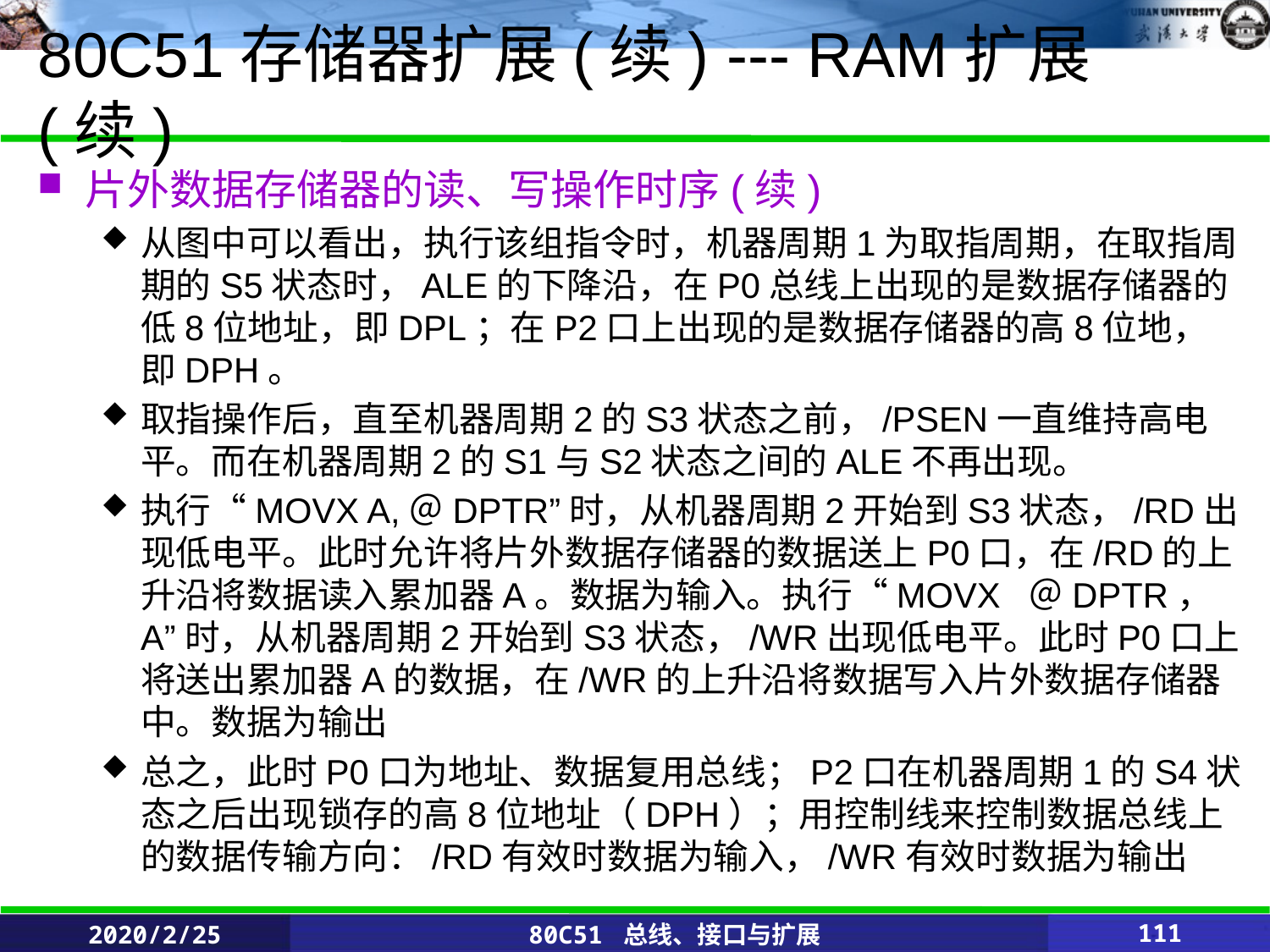

# 80C51存储器扩展(续) --- RAM扩展(续)
片外数据存储器的读、写操作时序(续)
从图中可以看出，执行该组指令时，机器周期1为取指周期，在取指周期的S5状态时，ALE的下降沿，在P0总线上出现的是数据存储器的低8位地址，即DPL；在P2口上出现的是数据存储器的高8位地，即DPH。
取指操作后，直至机器周期2的S3状态之前，/PSEN一直维持高电平。而在机器周期2的S1与S2状态之间的ALE不再出现。
执行“MOVX A,＠DPTR”时，从机器周期2开始到S3状态，/RD出现低电平。此时允许将片外数据存储器的数据送上P0口，在/RD的上升沿将数据读入累加器A。数据为输入。执行“MOVX  ＠DPTR，A”时，从机器周期2开始到S3状态，/WR出现低电平。此时P0口上将送出累加器A的数据，在/WR的上升沿将数据写入片外数据存储器中。数据为输出
总之，此时P0口为地址、数据复用总线；P2口在机器周期1的S4状态之后出现锁存的高8位地址（DPH）；用控制线来控制数据总线上的数据传输方向：/RD有效时数据为输入，/WR有效时数据为输出
2020/2/25
80C51 总线、接口与扩展
111